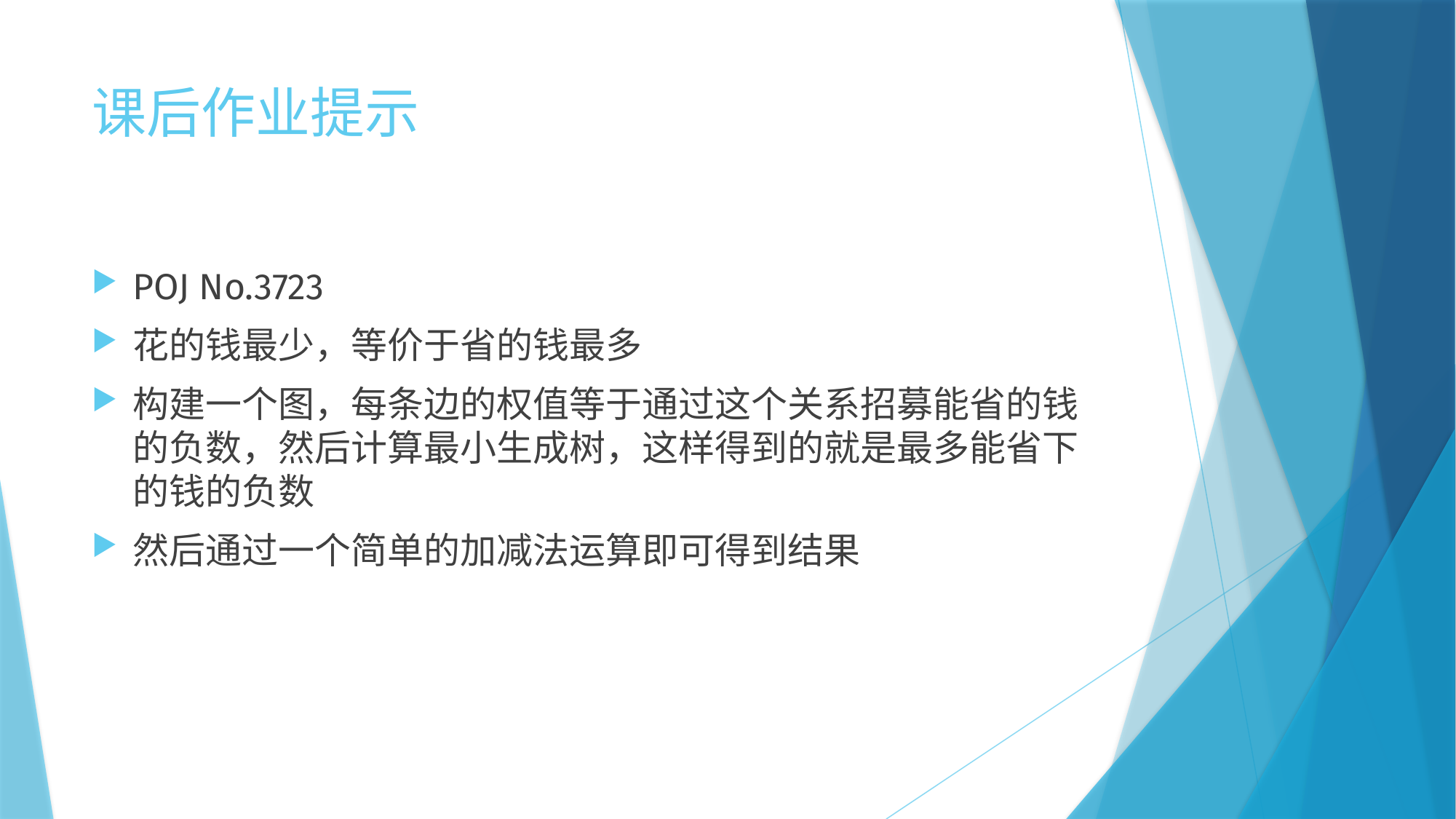

# 课后作业提示
POJ No.3723
花的钱最少，等价于省的钱最多
构建一个图，每条边的权值等于通过这个关系招募能省的钱的负数，然后计算最小生成树，这样得到的就是最多能省下的钱的负数
然后通过一个简单的加减法运算即可得到结果